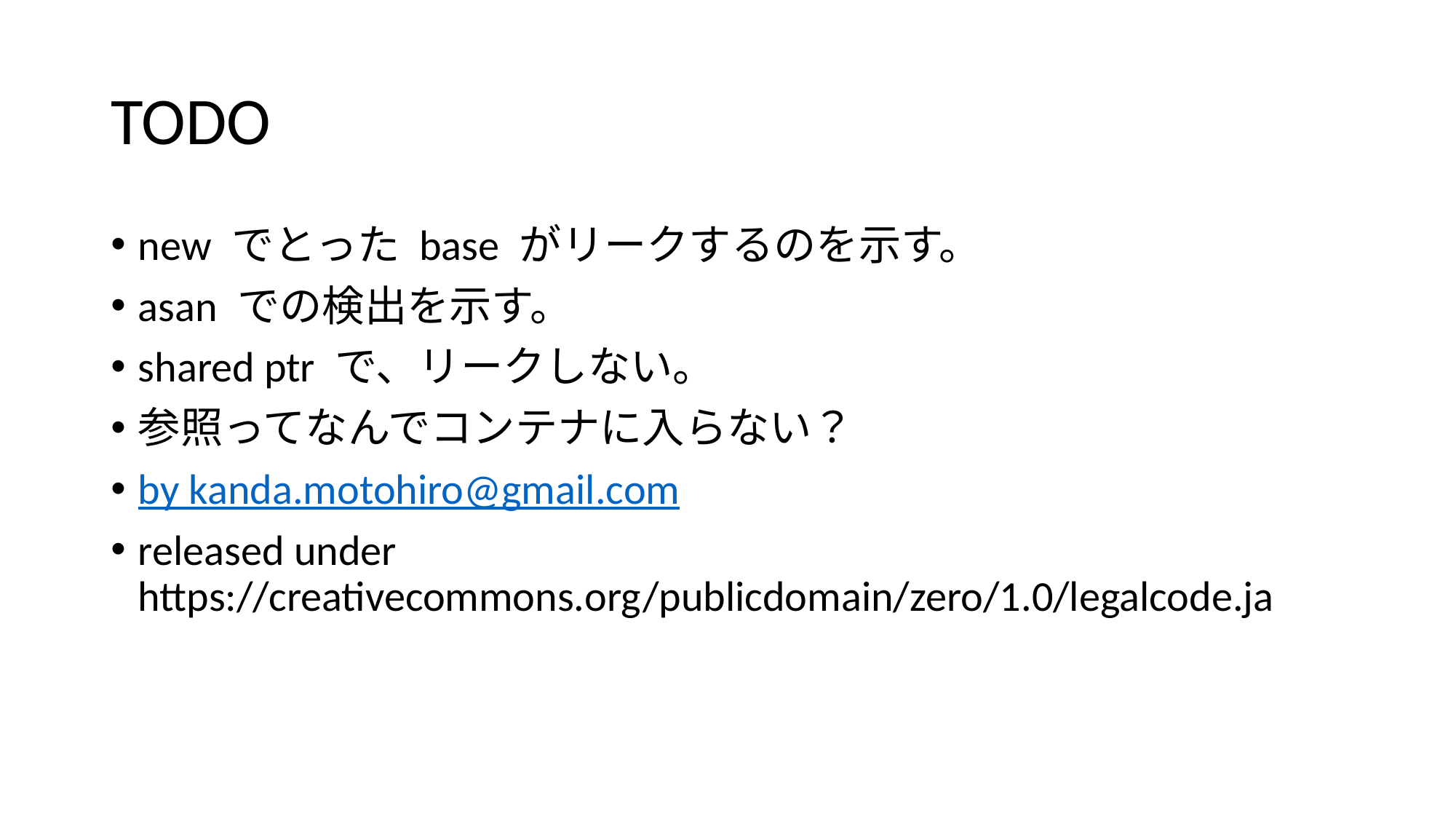

# TODO
new でとった base がリークするのを示す。
asan での検出を示す。
shared ptr で、リークしない。
参照ってなんでコンテナに入らない？
by kanda.motohiro@gmail.com
released under https://creativecommons.org/publicdomain/zero/1.0/legalcode.ja